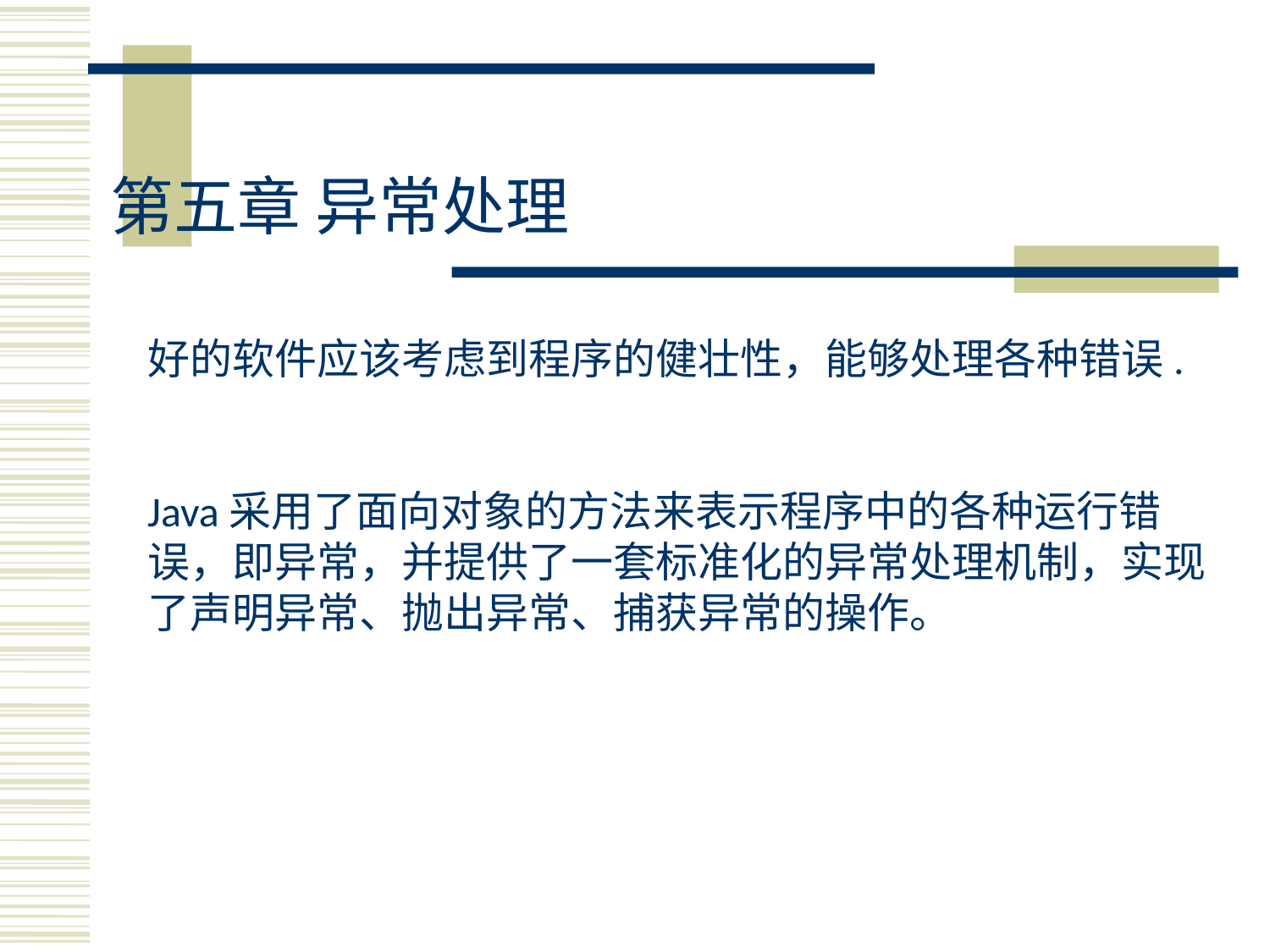

第五章 异常处理
好的软件应该考虑到程序的健壮性，能够处理各种错误.

Java采用了面向对象的方法来表示程序中的各种运行错误，即异常，并提供了一套标准化的异常处理机制，实现了声明异常、抛出异常、捕获异常的操作。